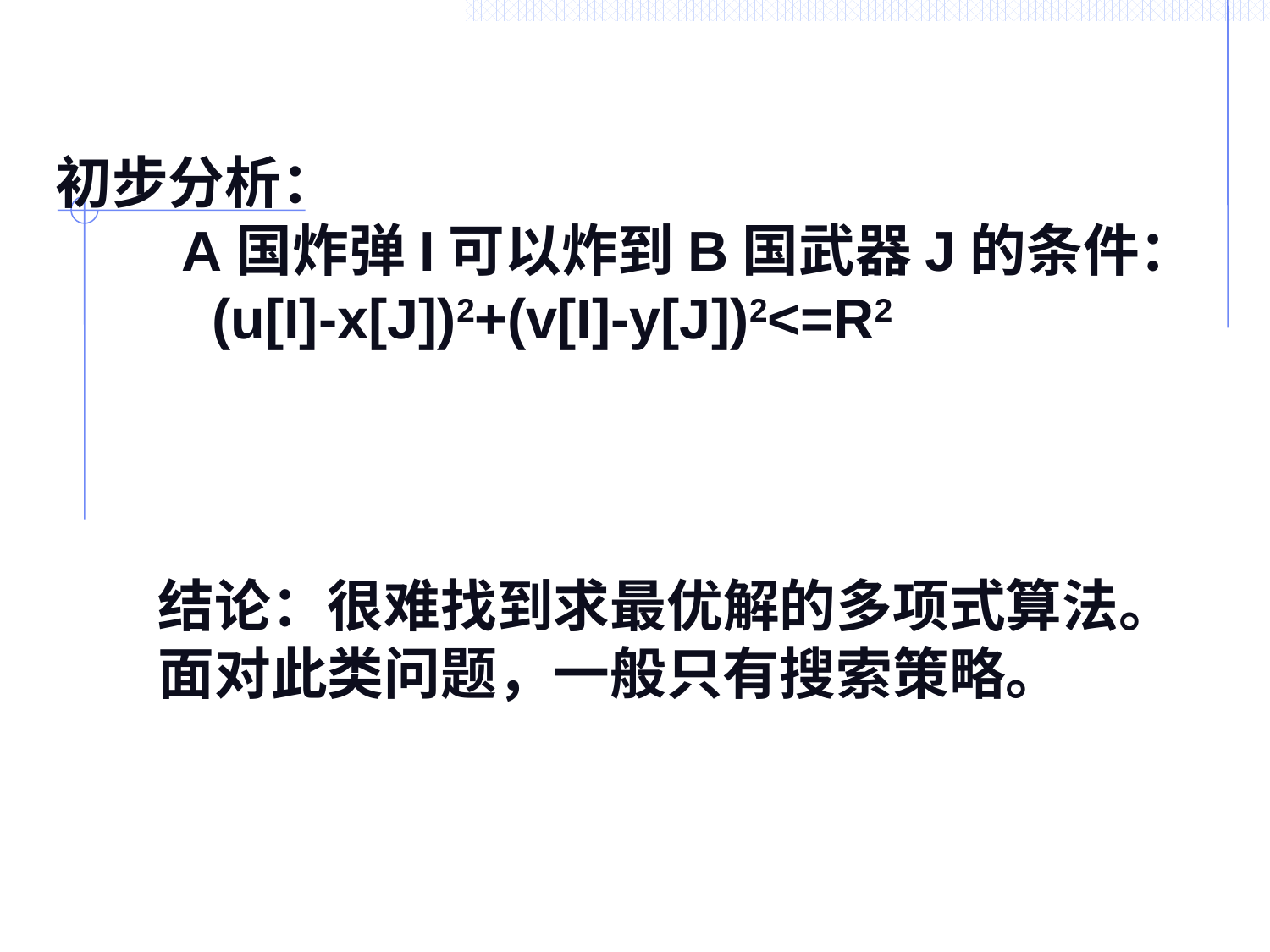

初步分析：
　　A国炸弹I可以炸到B国武器J的条件：
          (u[I]-x[J])2+(v[I]-y[J])2<=R2
结论：很难找到求最优解的多项式算法。
面对此类问题，一般只有搜索策略。